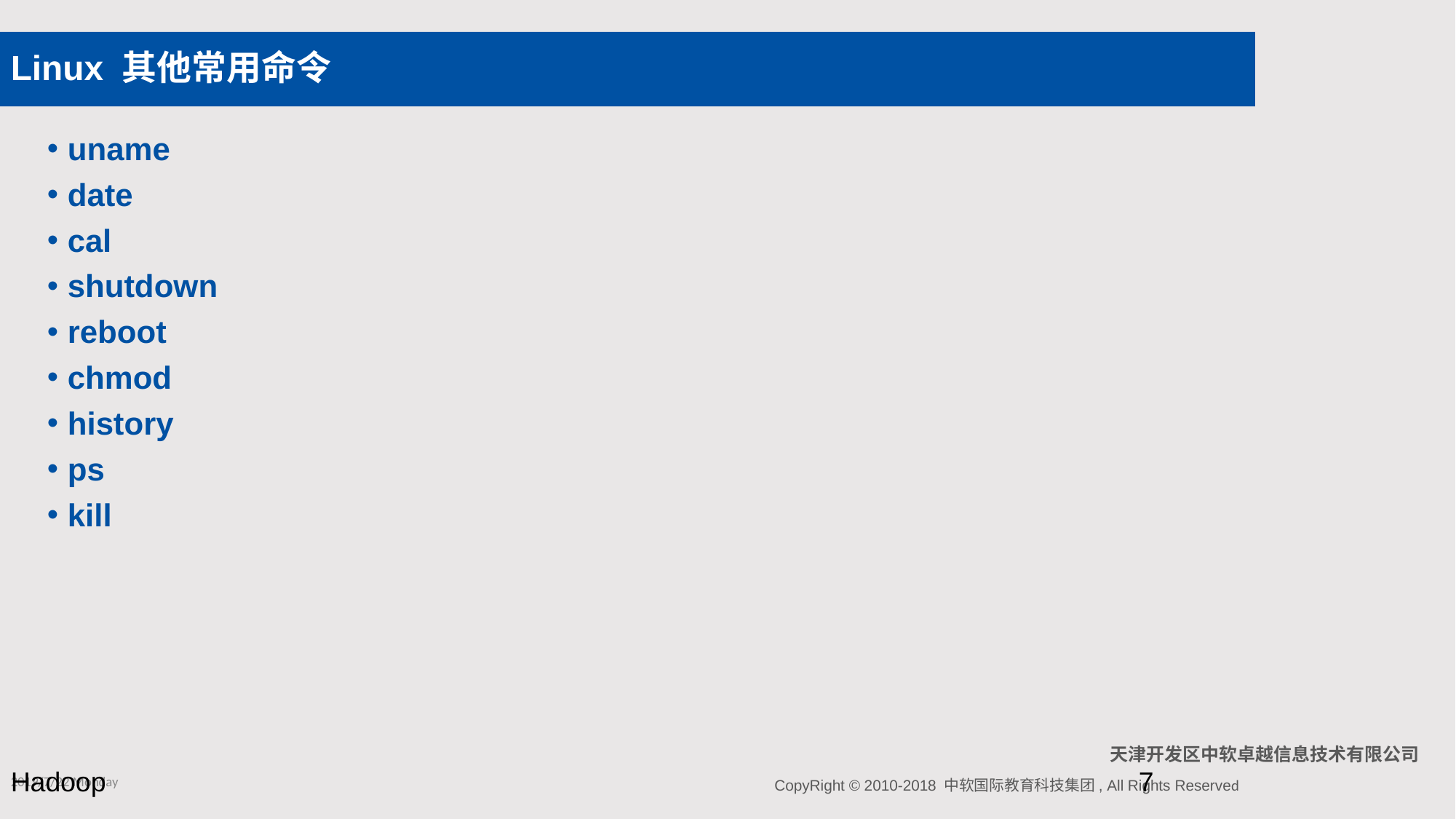

# Linux 其他常用命令

uname
date
cal
shutdown
reboot
chmod
history
ps
kill
2019/7/22 Monday
Hadoop
7